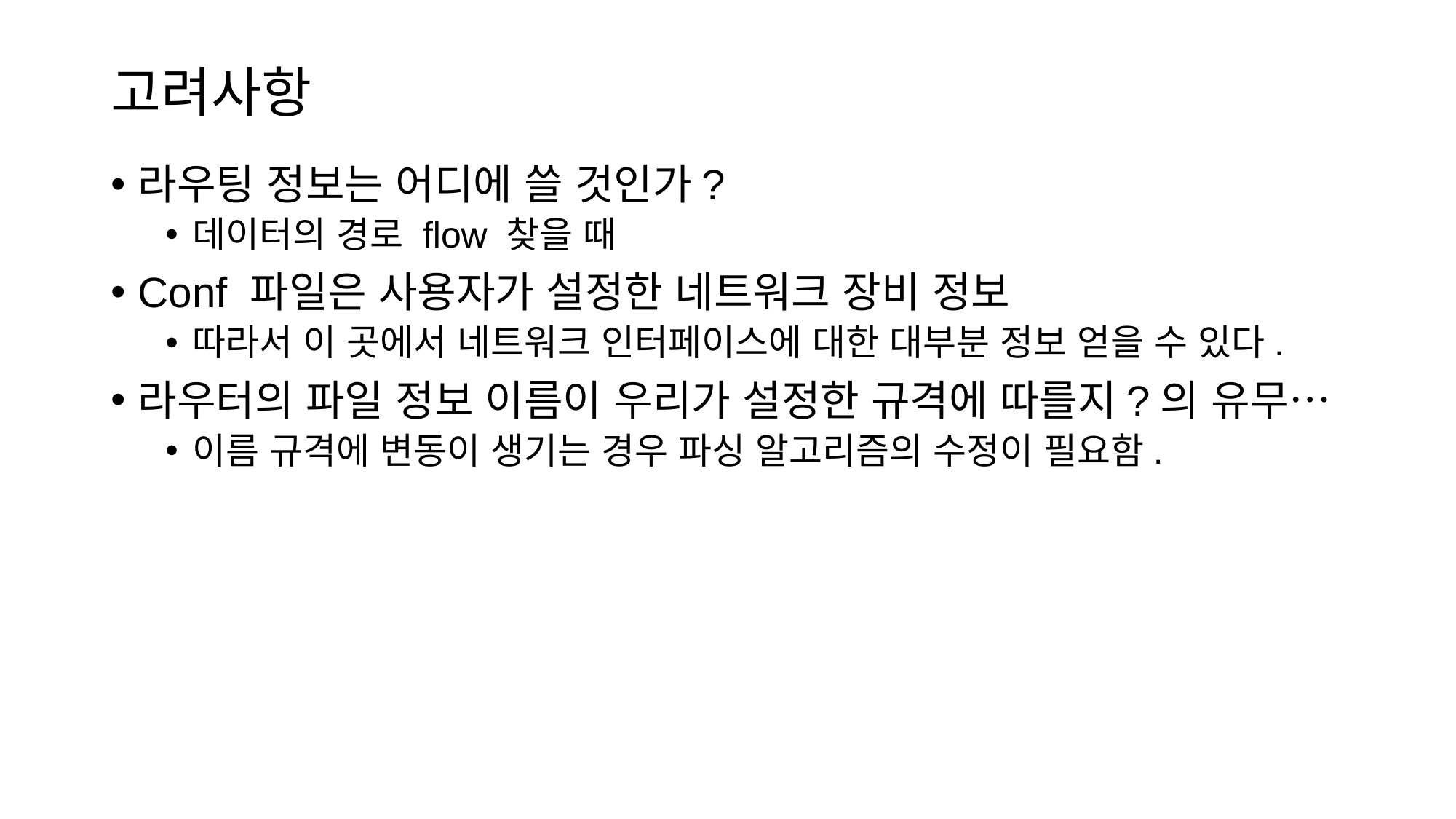

# 고려사항
라우팅 정보는 어디에 쓸 것인가?
데이터의 경로 flow 찾을 때
Conf 파일은 사용자가 설정한 네트워크 장비 정보
따라서 이 곳에서 네트워크 인터페이스에 대한 대부분 정보 얻을 수 있다.
라우터의 파일 정보 이름이 우리가 설정한 규격에 따를지?의 유무…
이름 규격에 변동이 생기는 경우 파싱 알고리즘의 수정이 필요함.